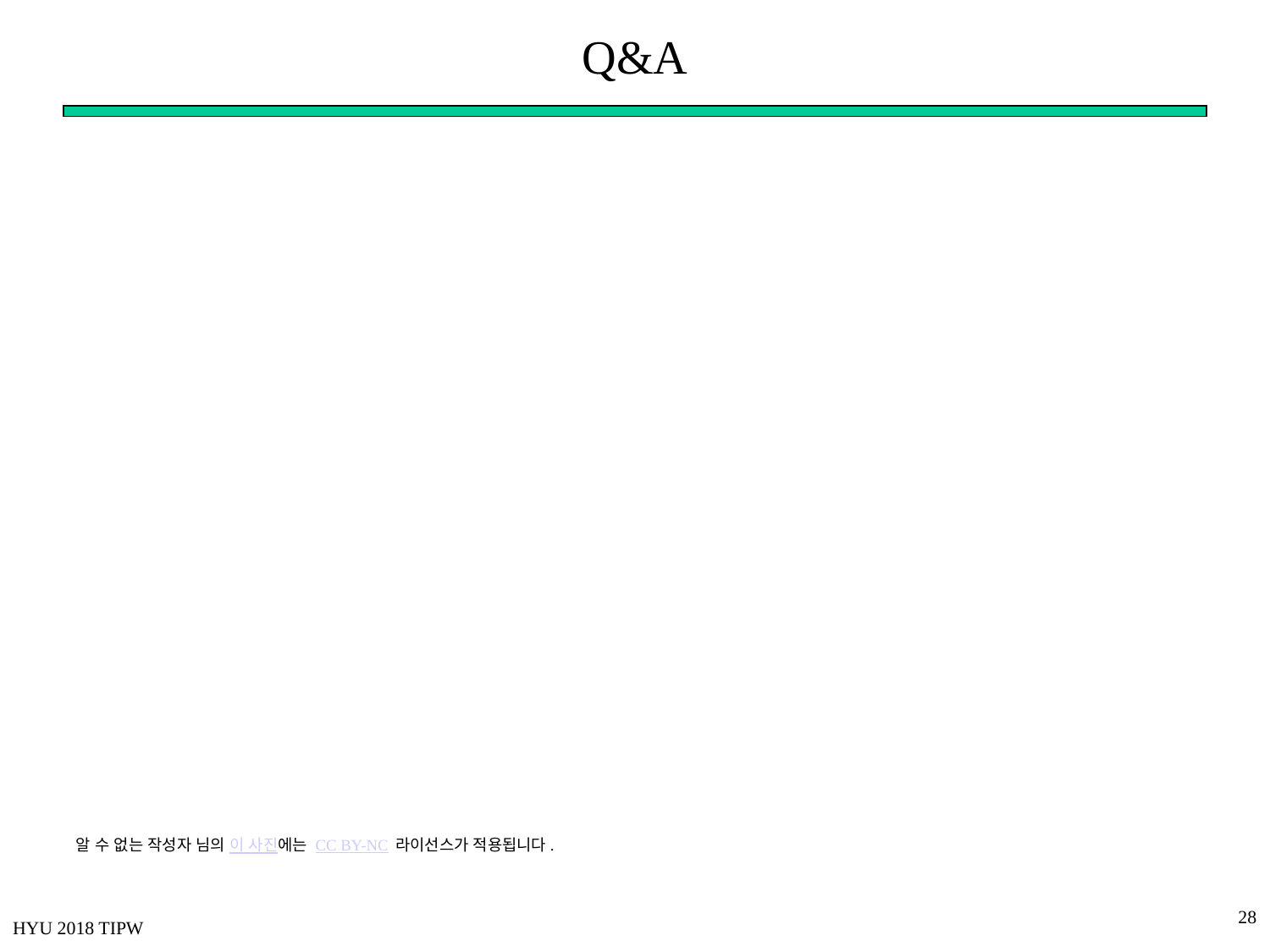

# Q&A

알 수 없는 작성자 님의 이 사진에는 CC BY-NC 라이선스가 적용됩니다.
28
HYU 2018 TIPW